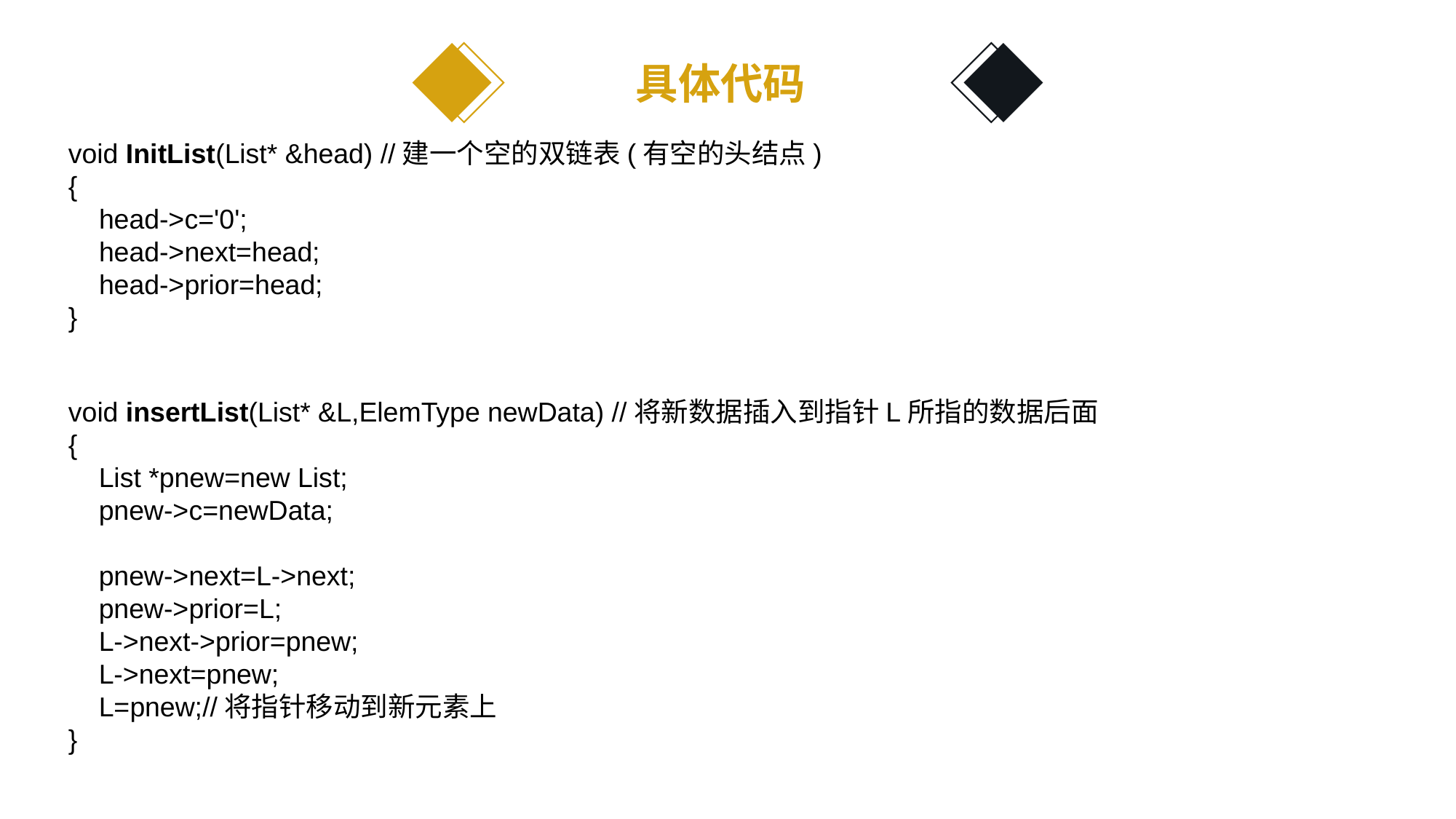

具体代码
void InitList(List* &head) //建一个空的双链表(有空的头结点)
{
    head->c='0';
    head->next=head;
    head->prior=head;
}

void insertList(List* &L,ElemType newData) //将新数据插入到指针L所指的数据后面
{
    List *pnew=new List;
    pnew->c=newData;

    pnew->next=L->next;
    pnew->prior=L;
    L->next->prior=pnew;
    L->next=pnew;
    L=pnew;//将指针移动到新元素上
}